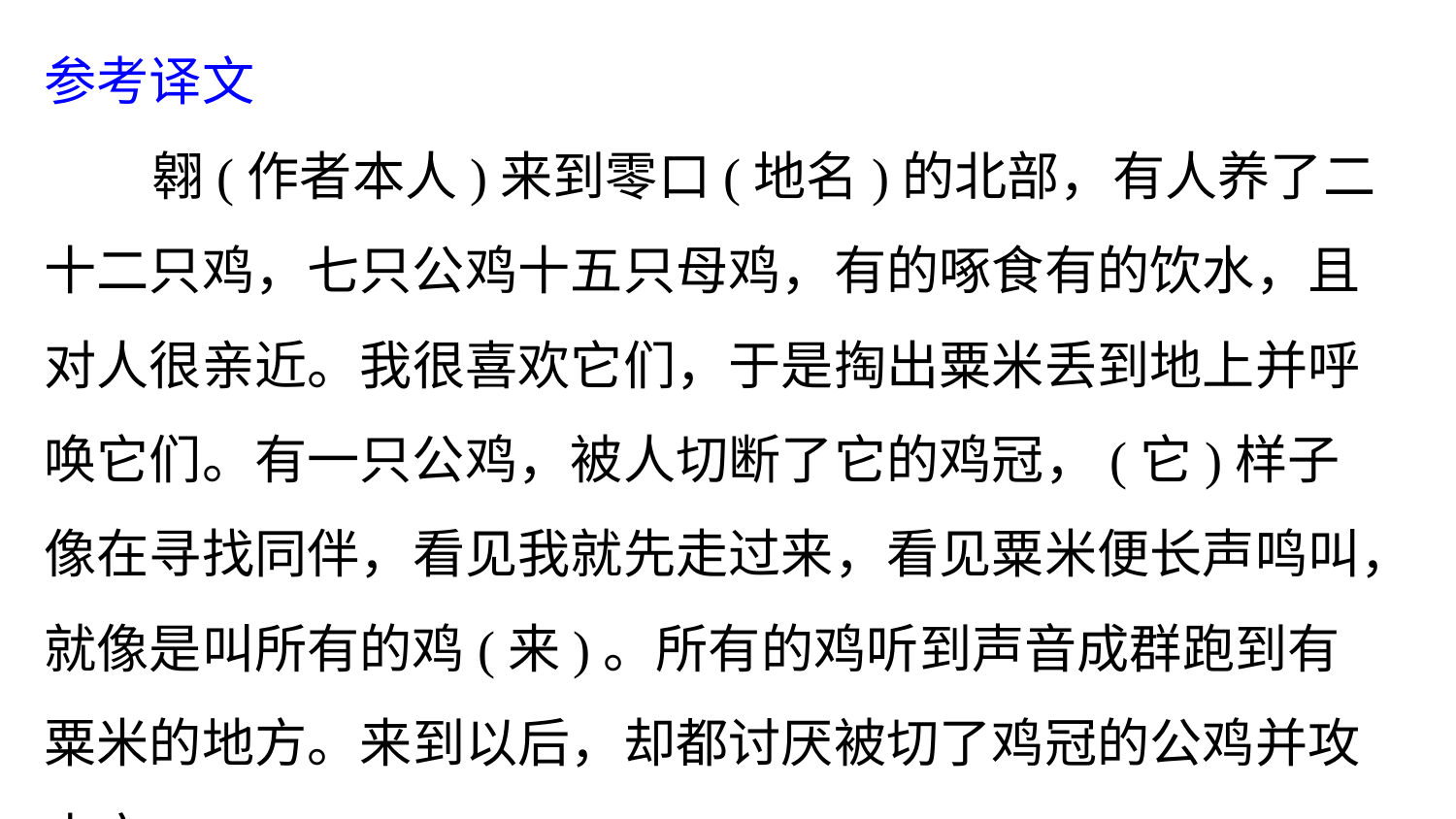

参考译文
        翱(作者本人)来到零口(地名)的北部，有人养了二十二只鸡，七只公鸡十五只母鸡，有的啄食有的饮水，且对人很亲近。我很喜欢它们，于是掏出粟米丢到地上并呼唤它们。有一只公鸡，被人切断了它的鸡冠，(它)样子像在寻找同伴，看见我就先走过来，看见粟米便长声鸣叫，就像是叫所有的鸡(来)。所有的鸡听到声音成群跑到有粟米的地方。来到以后，却都讨厌被切了鸡冠的公鸡并攻击它，